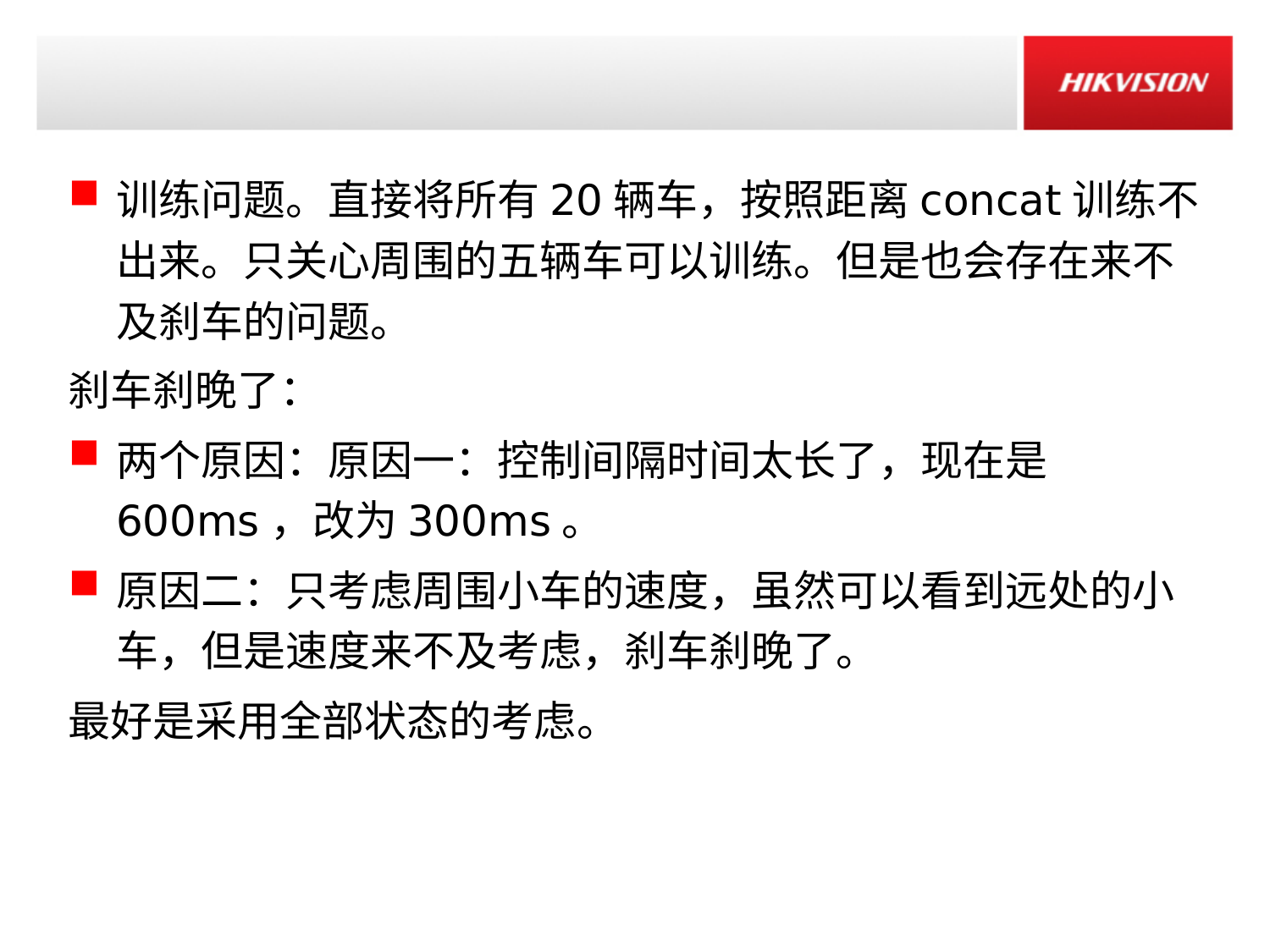

#
训练问题。直接将所有20辆车，按照距离concat训练不出来。只关心周围的五辆车可以训练。但是也会存在来不及刹车的问题。
刹车刹晚了：
两个原因：原因一：控制间隔时间太长了，现在是600ms，改为300ms。
原因二：只考虑周围小车的速度，虽然可以看到远处的小车，但是速度来不及考虑，刹车刹晚了。
最好是采用全部状态的考虑。